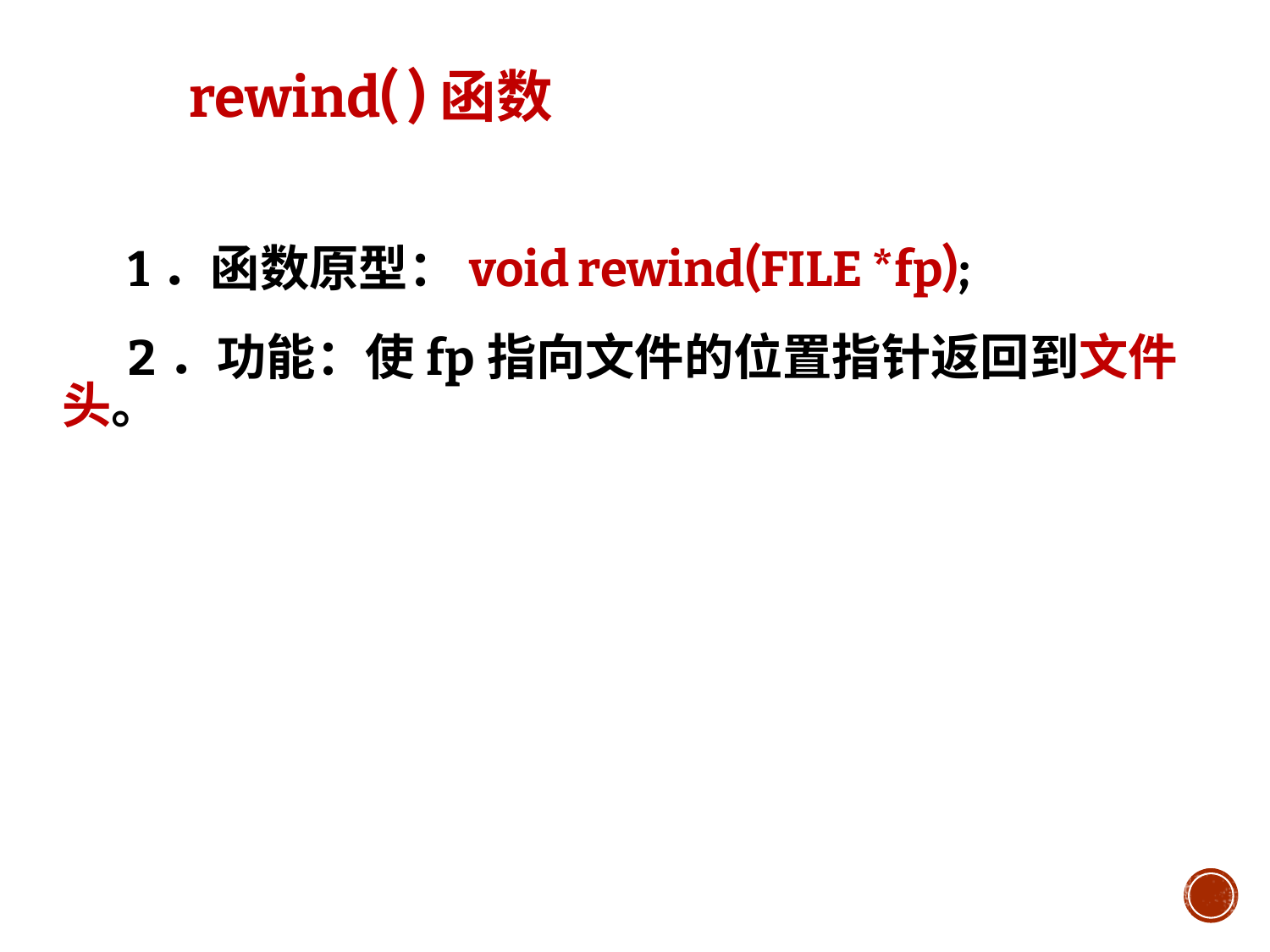

# rewind( )函数

1．函数原型：void rewind(FILE *fp);
2．功能：使fp指向文件的位置指针返回到文件头。

19